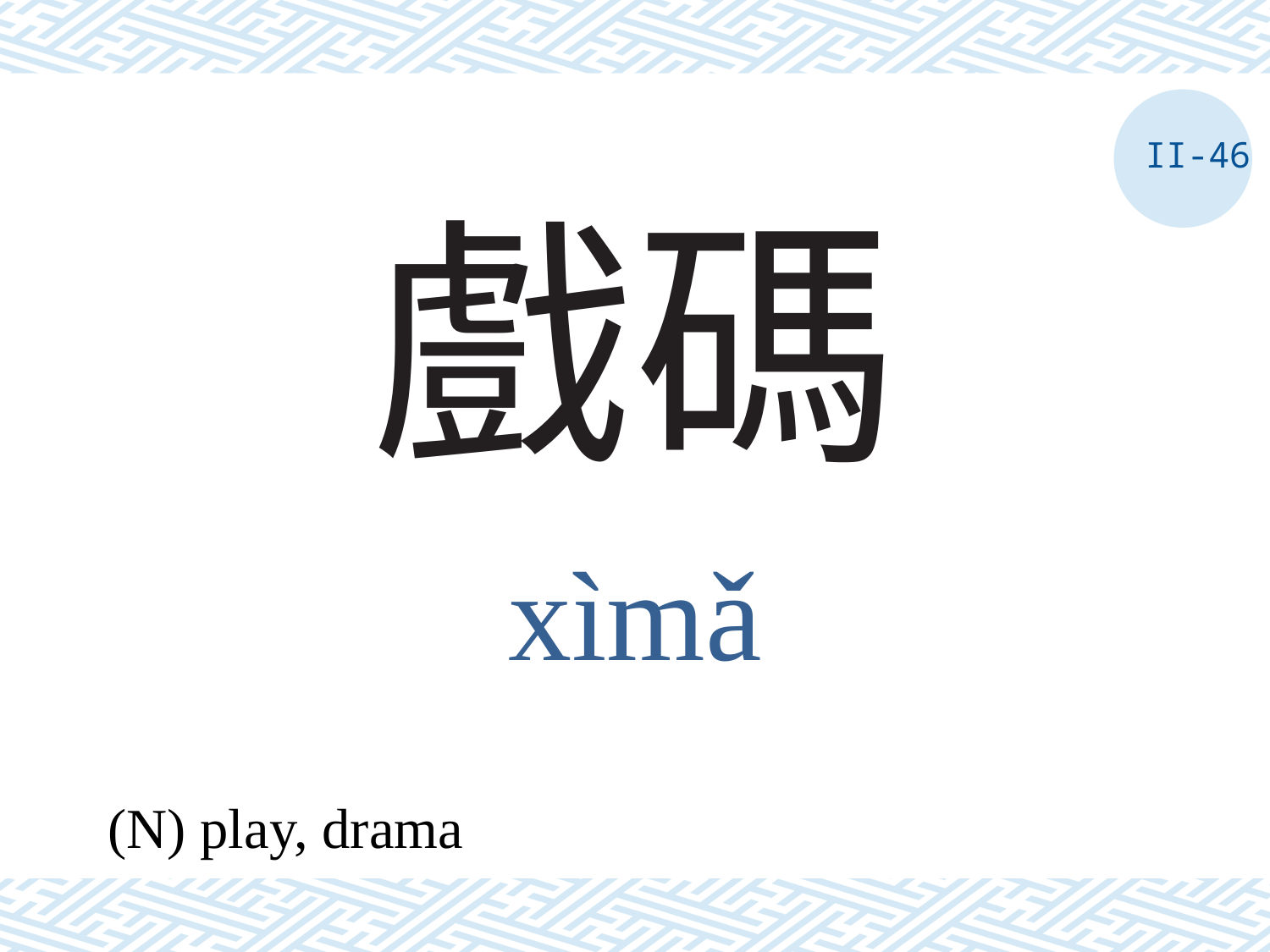

II-46

# 戲碼
xìmǎ
(N) play, drama